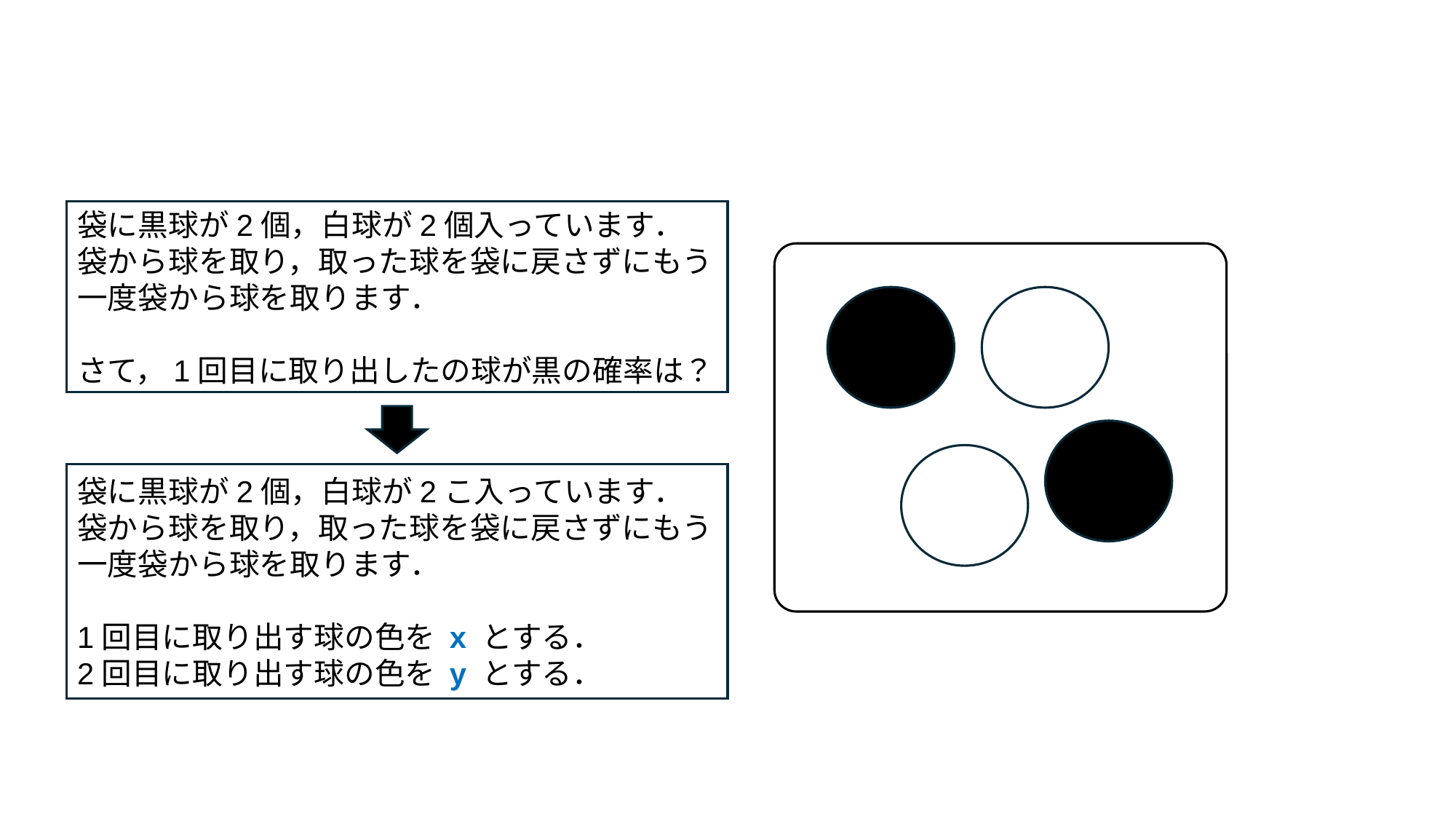

袋に黒球が2個，白球が2個入っています．
袋から球を取り，取った球を袋に戻さずにもう一度袋から球を取ります．

さて，1回目に取り出したの球が黒の確率は？

袋に黒球が2個，白球が2こ入っています．
袋から球を取り，取った球を袋に戻さずにもう一度袋から球を取ります．

1回目に取り出す球の色を x とする．
2回目に取り出す球の色を y とする．